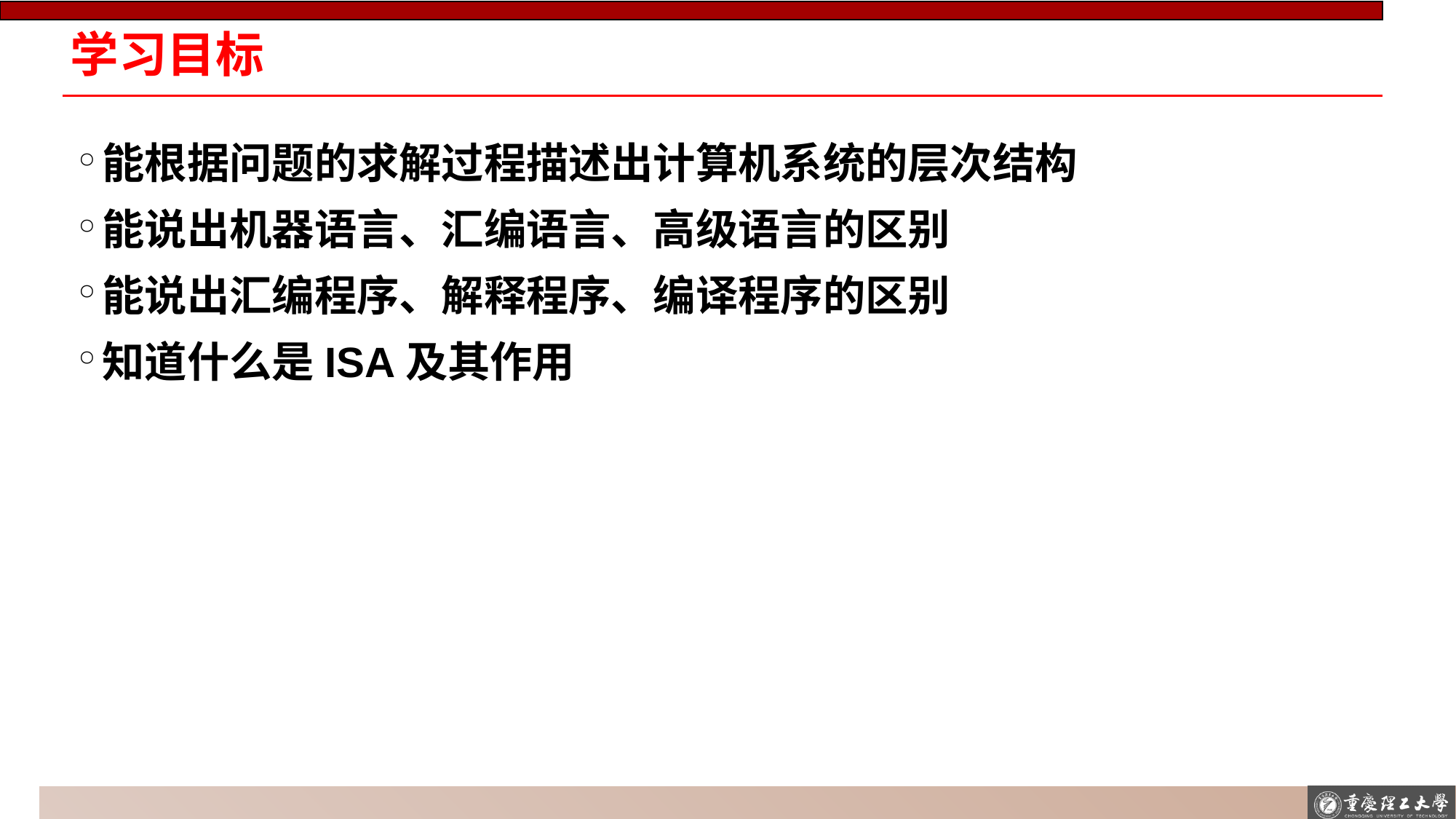

# 学习目标
能根据问题的求解过程描述出计算机系统的层次结构
能说出机器语言、汇编语言、高级语言的区别
能说出汇编程序、解释程序、编译程序的区别
知道什么是ISA及其作用